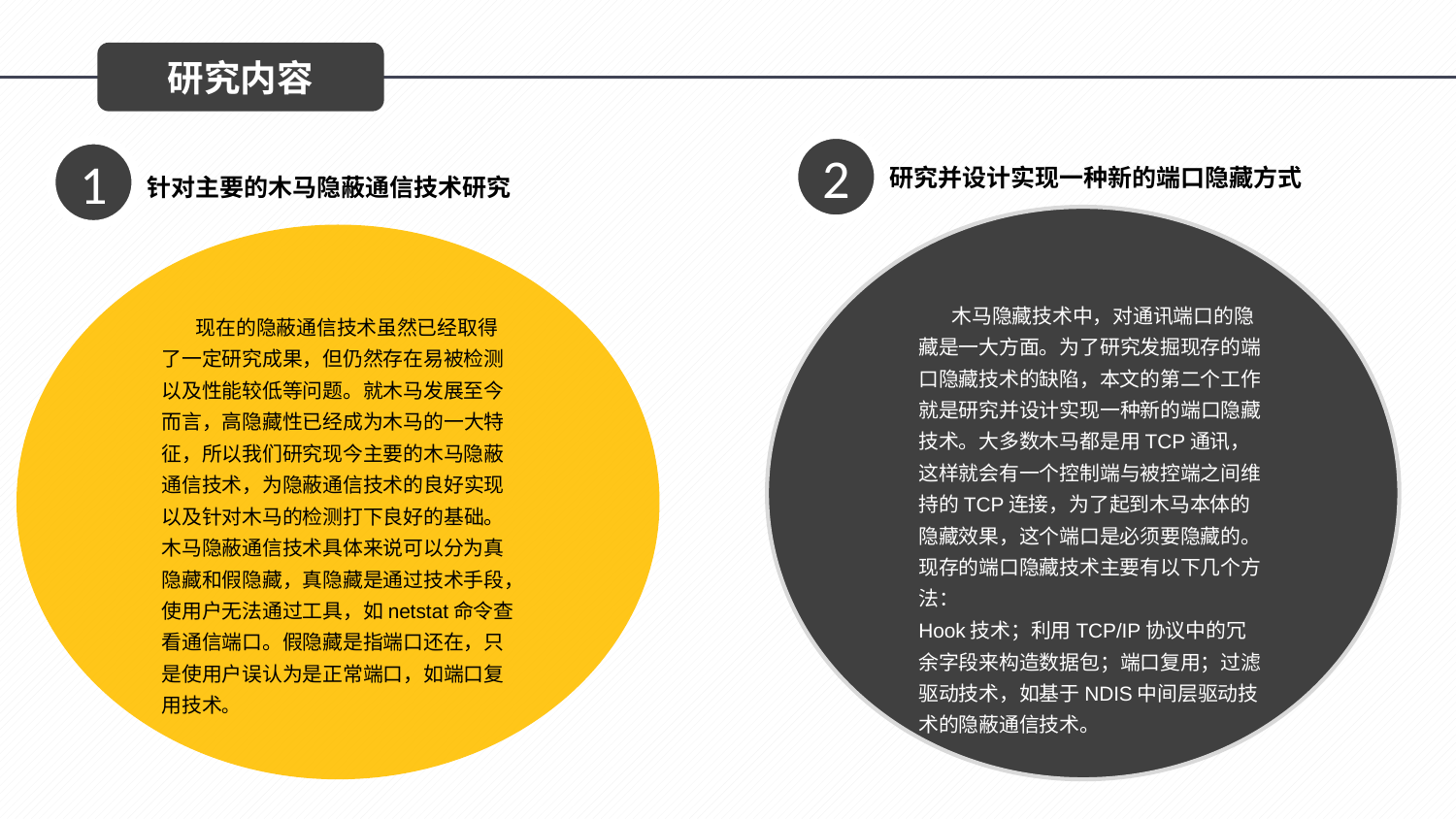

研究内容
2
1
研究并设计实现一种新的端口隐藏方式
针对主要的木马隐蔽通信技术研究

       木马隐藏技术中，对通讯端口的隐藏是一大方面。为了研究发掘现存的端口隐藏技术的缺陷，本文的第二个工作就是研究并设计实现一种新的端口隐藏技术。大多数木马都是用TCP通讯，这样就会有一个控制端与被控端之间维持的TCP连接，为了起到木马本体的隐藏效果，这个端口是必须要隐藏的。现存的端口隐藏技术主要有以下几个方法：
Hook技术；利用TCP/IP协议中的冗余字段来构造数据包；端口复用；过滤驱动技术，如基于NDIS中间层驱动技术的隐蔽通信技术。
       现在的隐蔽通信技术虽然已经取得了一定研究成果，但仍然存在易被检测以及性能较低等问题。就木马发展至今而言，高隐藏性已经成为木马的一大特征，所以我们研究现今主要的木马隐蔽通信技术，为隐蔽通信技术的良好实现以及针对木马的检测打下良好的基础。木马隐蔽通信技术具体来说可以分为真隐藏和假隐藏，真隐藏是通过技术手段，使用户无法通过工具，如netstat命令查看通信端口。假隐藏是指端口还在，只是使用户误认为是正常端口，如端口复用技术。